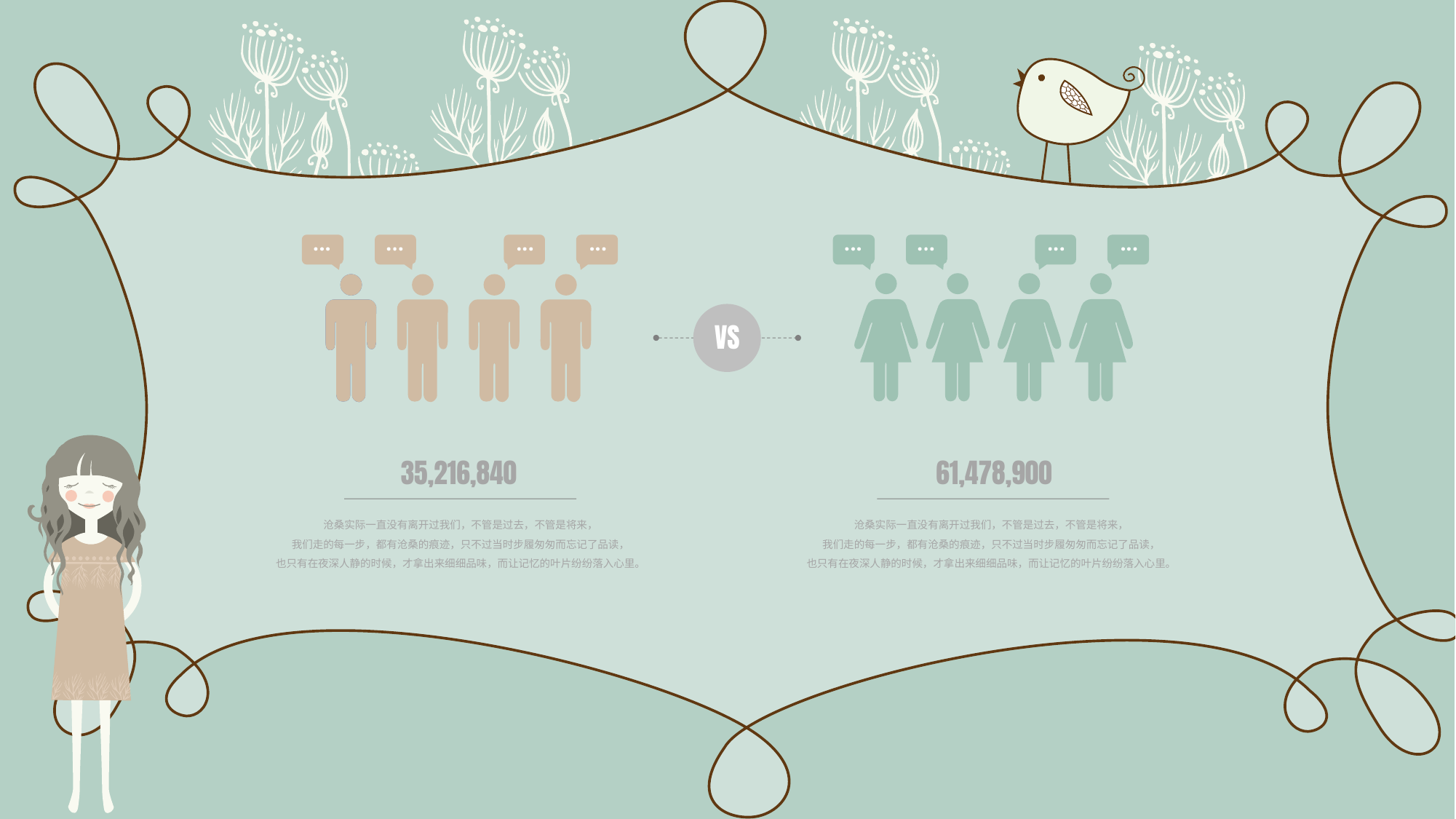

VS

35,216,840

沧桑实际一直没有离开过我们，不管是过去，不管是将来，
我们走的每一步，都有沧桑的痕迹，只不过当时步履匆匆而忘记了品读，
也只有在夜深人静的时候，才拿出来细细品味，而让记忆的叶片纷纷落入心里。
61,478,900

沧桑实际一直没有离开过我们，不管是过去，不管是将来，
我们走的每一步，都有沧桑的痕迹，只不过当时步履匆匆而忘记了品读，
也只有在夜深人静的时候，才拿出来细细品味，而让记忆的叶片纷纷落入心里。